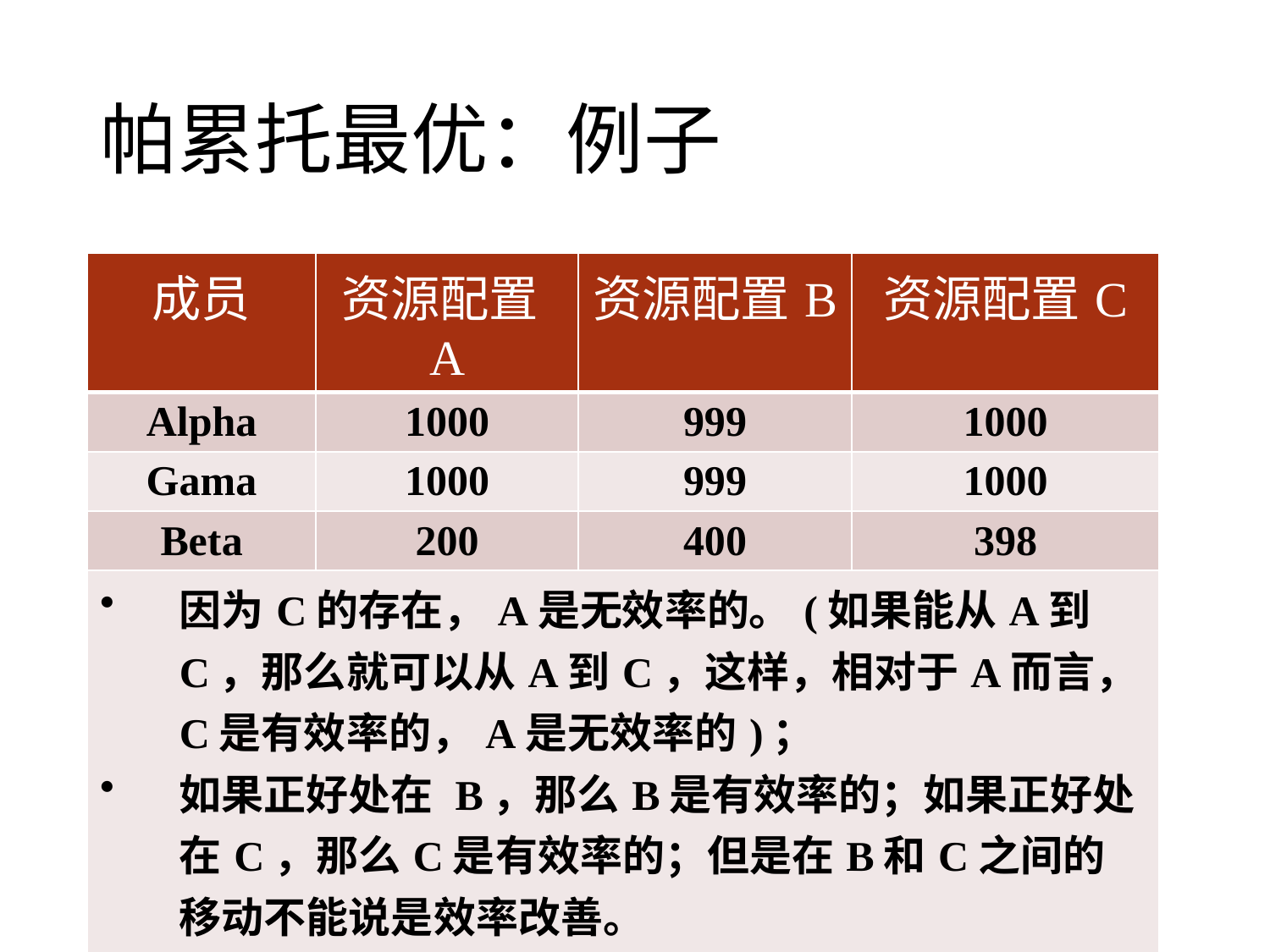

# 帕累托最优：例子
| 成员 | 资源配置A | 资源配置B | 资源配置C |
| --- | --- | --- | --- |
| Alpha | 1000 | 999 | 1000 |
| Gama | 1000 | 999 | 1000 |
| Beta | 200 | 400 | 398 |
| 因为C的存在，A是无效率的。(如果能从A到C，那么就可以从A到C，这样，相对于A而言，C是有效率的，A是无效率的)； 如果正好处在 B，那么B是有效率的；如果正好处在C，那么C是有效率的；但是在B和C之间的移动不能说是效率改善。 如果C或类似C的配置不存在的话，那么A和B都是有效率的。 |  |  |  |